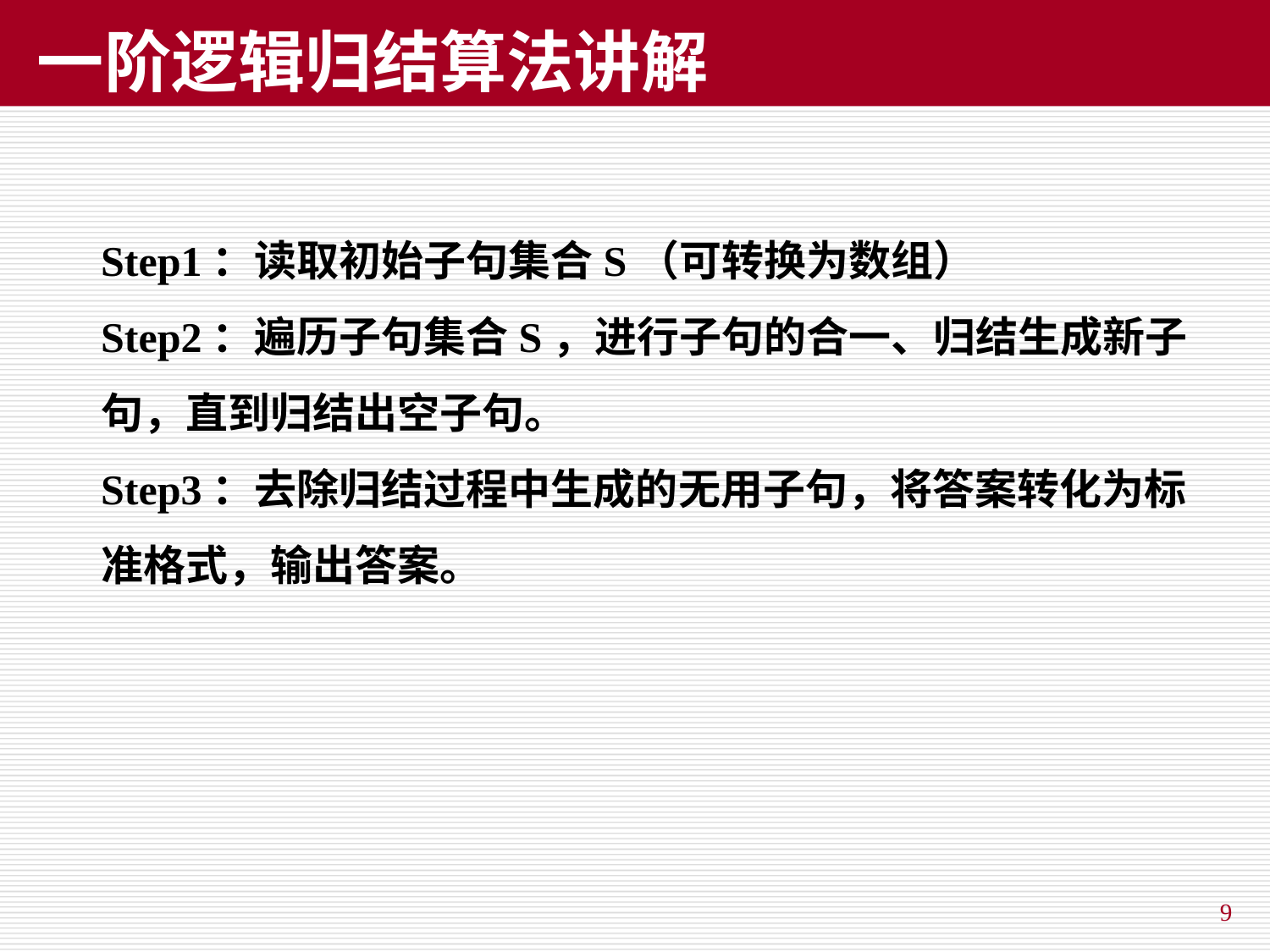

# 一阶逻辑归结算法讲解
Step1：读取初始子句集合S（可转换为数组）
Step2：遍历子句集合S，进行子句的合一、归结生成新子句，直到归结出空子句。
Step3：去除归结过程中生成的无用子句，将答案转化为标准格式，输出答案。
9